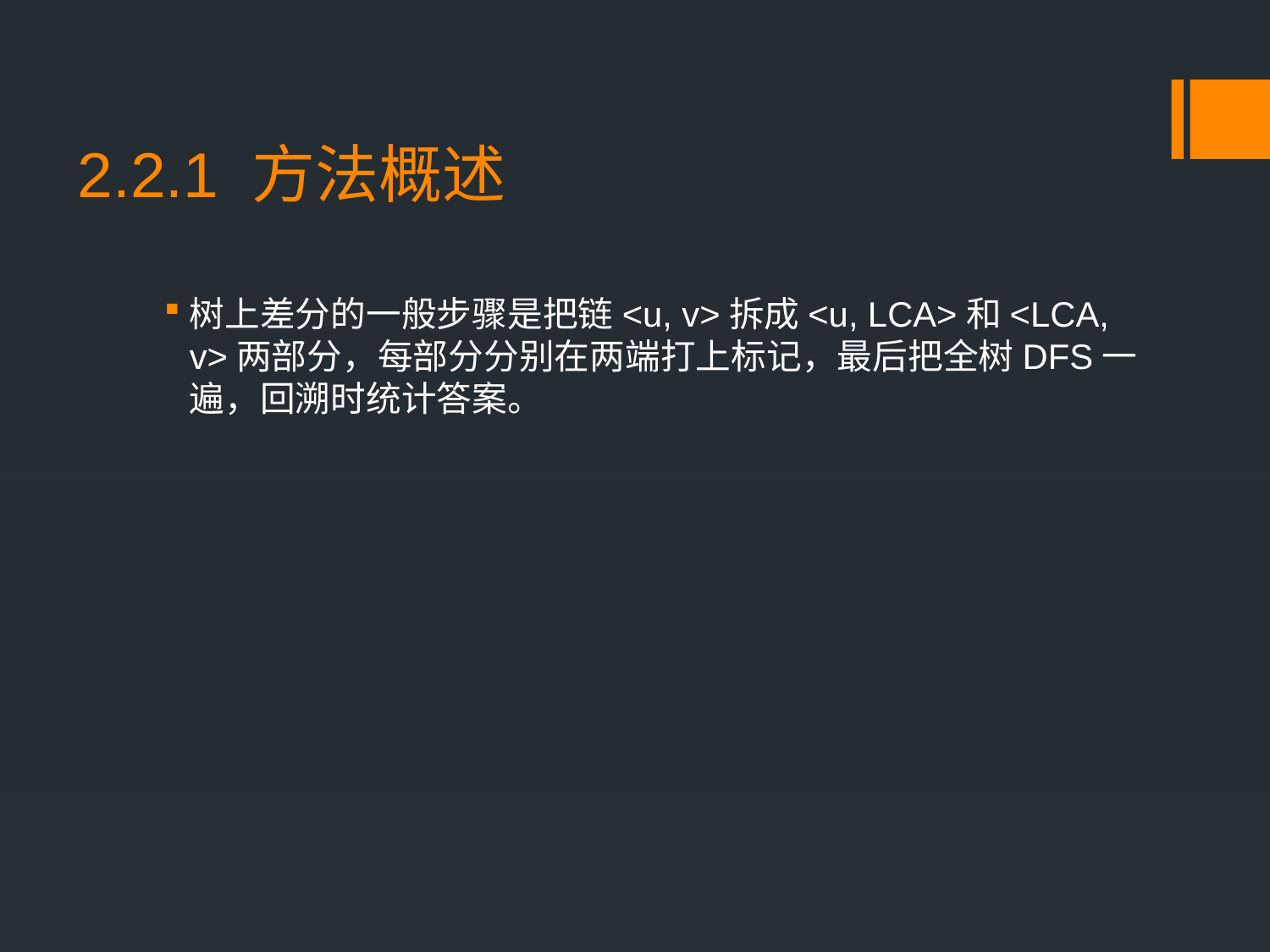

# 2.2.1 方法概述

树上差分的一般步骤是把链<u, v>拆成<u, LCA>和<LCA, v>两部分，每部分分别在两端打上标记，最后把全树DFS一遍，回溯时统计答案。